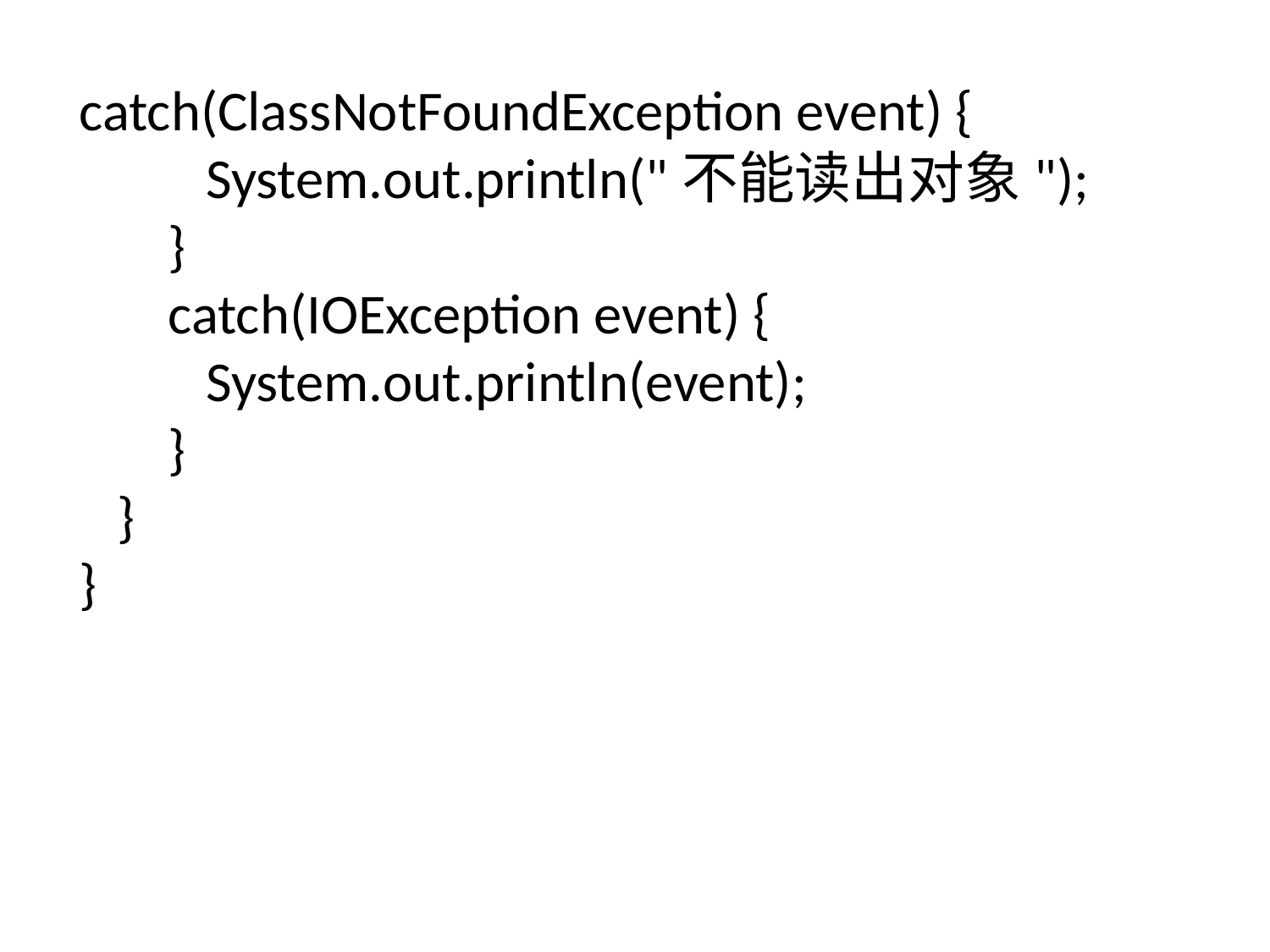

catch(ClassNotFoundException event) {
          System.out.println("不能读出对象");
       }
       catch(IOException event) {
          System.out.println(event);
       }
   }
}